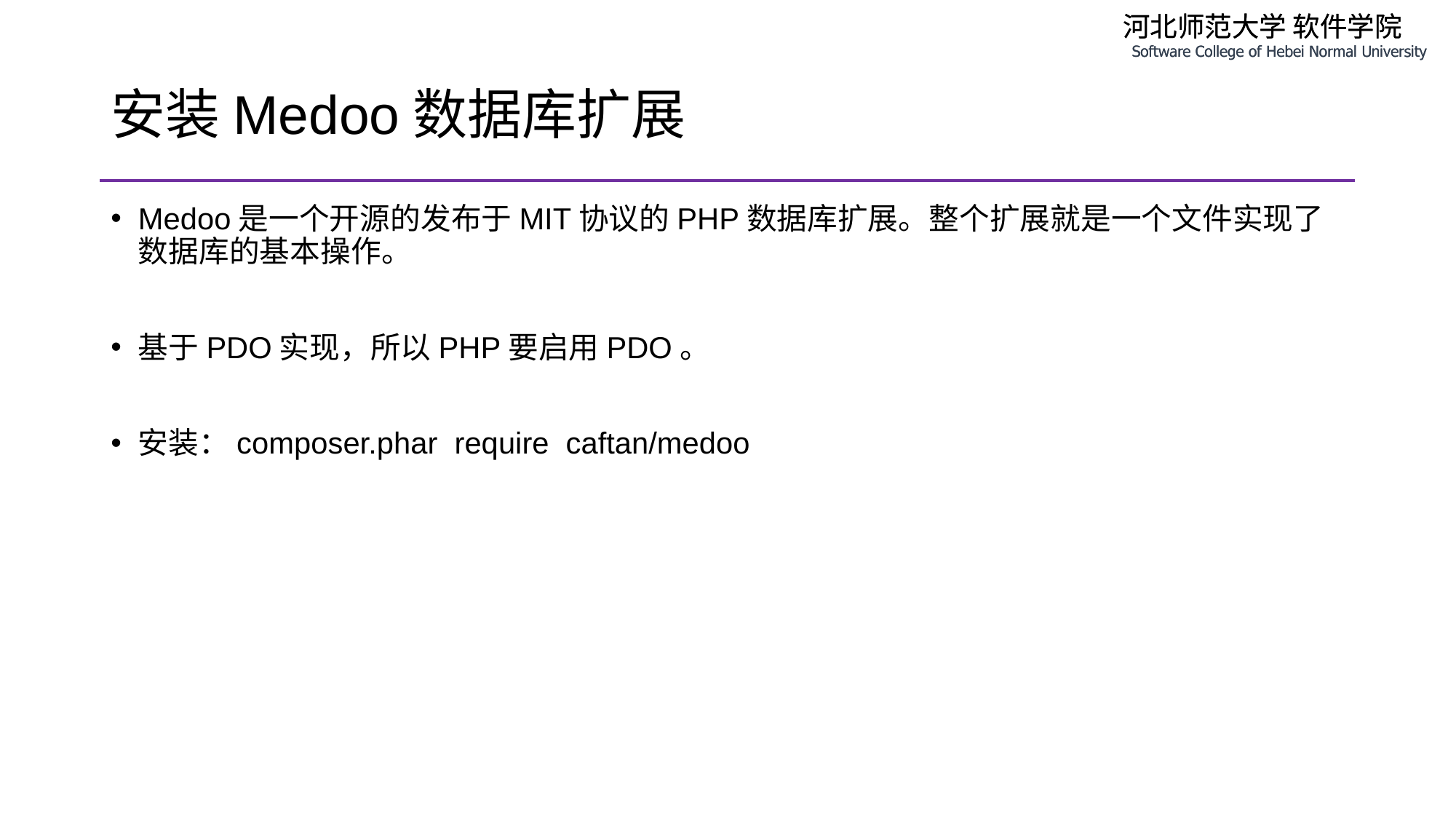

# 安装Medoo数据库扩展
Medoo是一个开源的发布于MIT协议的PHP数据库扩展。整个扩展就是一个文件实现了数据库的基本操作。

基于PDO实现，所以PHP要启用PDO。

安装：composer.phar  require  caftan/medoo